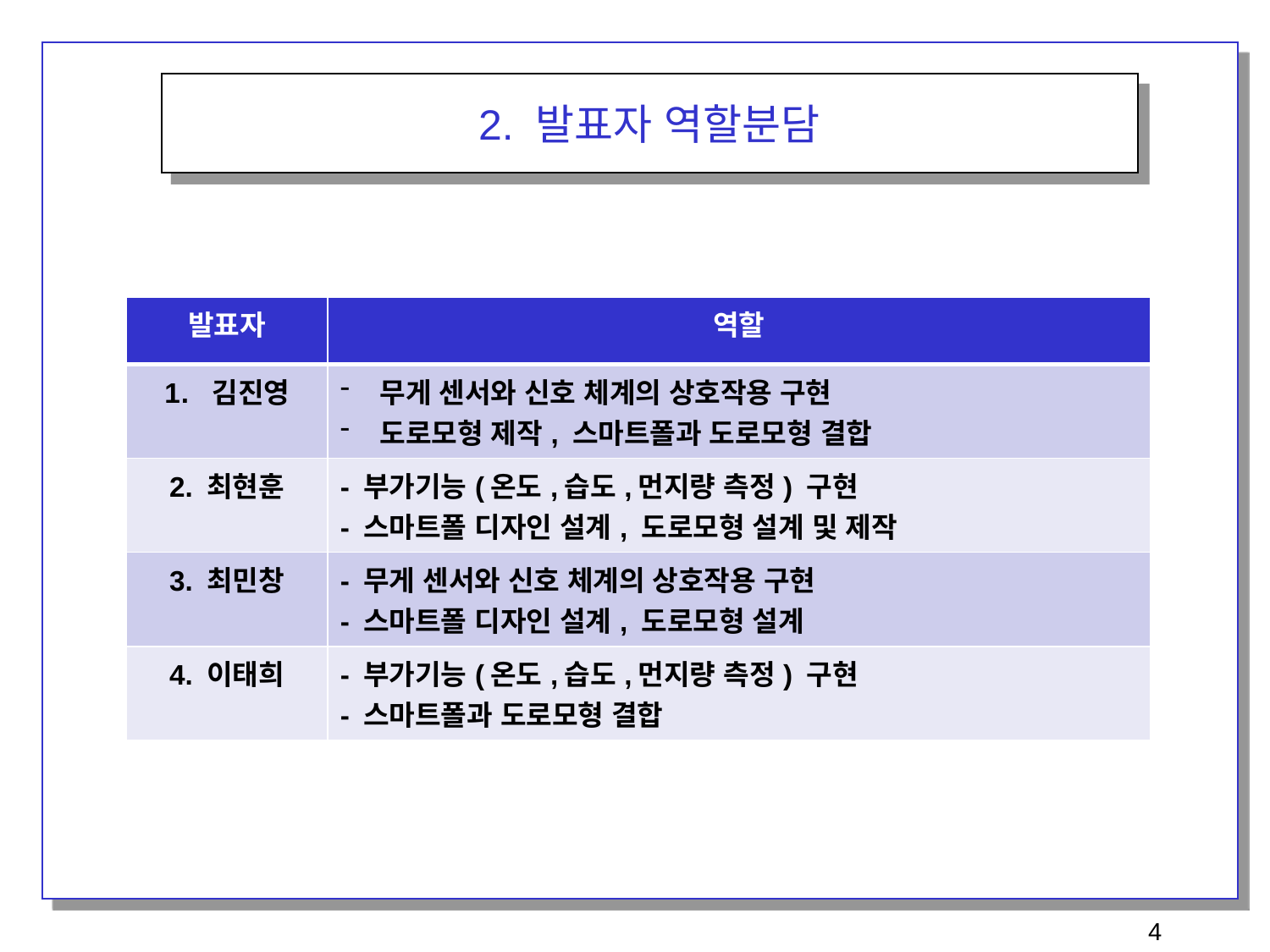

2. 발표자 역할분담
| 발표자 | 역할 |
| --- | --- |
| 김진영 | 무게 센서와 신호 체계의 상호작용 구현 도로모형 제작, 스마트폴과 도로모형 결합 |
| 2. 최현훈 | - 부가기능(온도,습도,먼지량 측정) 구현 - 스마트폴 디자인 설계, 도로모형 설계 및 제작 |
| 3. 최민창 | - 무게 센서와 신호 체계의 상호작용 구현 - 스마트폴 디자인 설계, 도로모형 설계 |
| 4. 이태희 | - 부가기능(온도,습도,먼지량 측정) 구현 - 스마트폴과 도로모형 결합 |
4